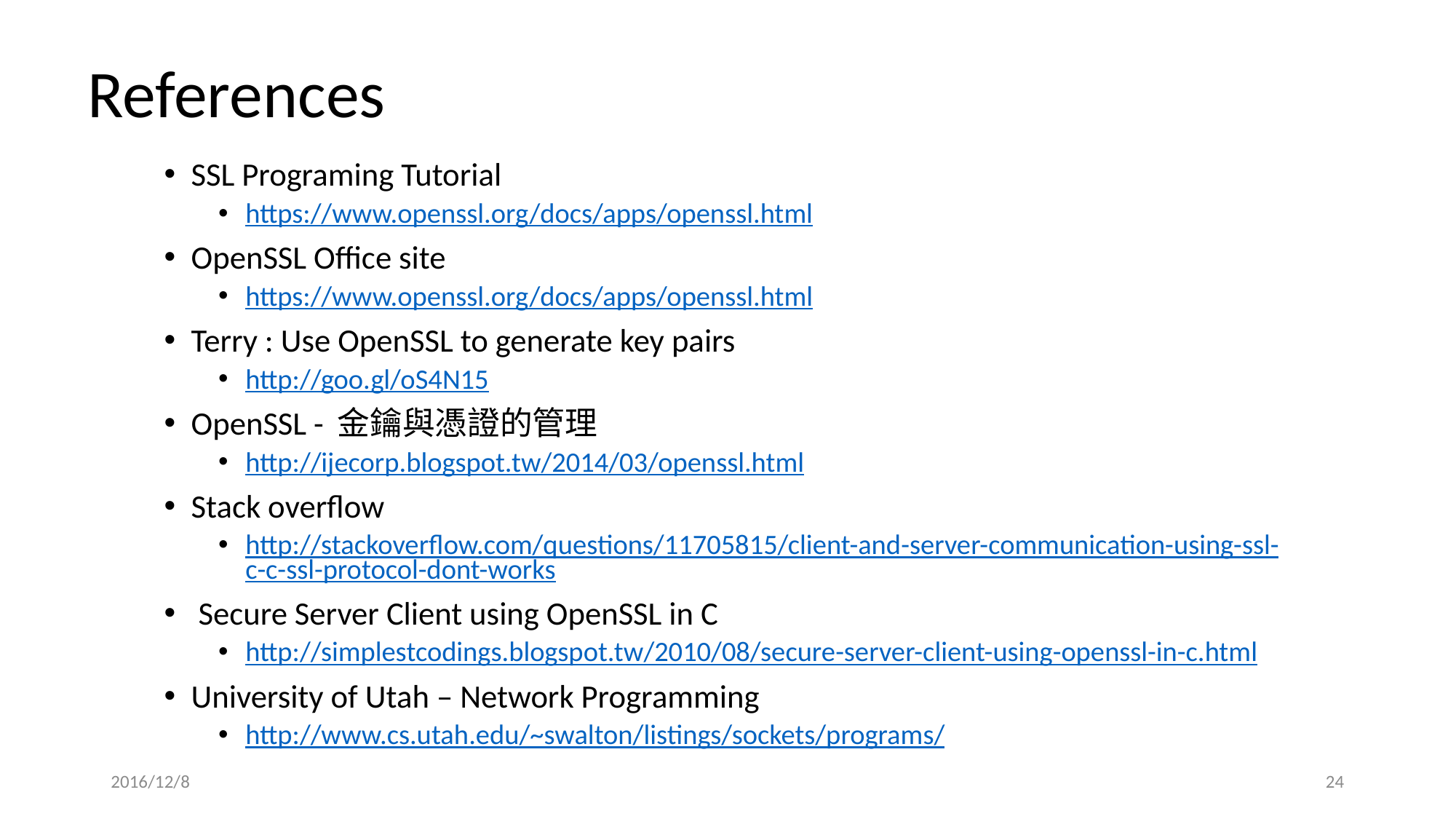

# References
SSL Programing Tutorial
https://www.openssl.org/docs/apps/openssl.html
OpenSSL Office site
https://www.openssl.org/docs/apps/openssl.html
Terry : Use OpenSSL to generate key pairs
http://goo.gl/oS4N15
OpenSSL - 金鑰與憑證的管理
http://ijecorp.blogspot.tw/2014/03/openssl.html
Stack overflow
http://stackoverflow.com/questions/11705815/client-and-server-communication-using-ssl-c-c-ssl-protocol-dont-works
 Secure Server Client using OpenSSL in C
http://simplestcodings.blogspot.tw/2010/08/secure-server-client-using-openssl-in-c.html
University of Utah – Network Programming
http://www.cs.utah.edu/~swalton/listings/sockets/programs/

2016/12/8
24